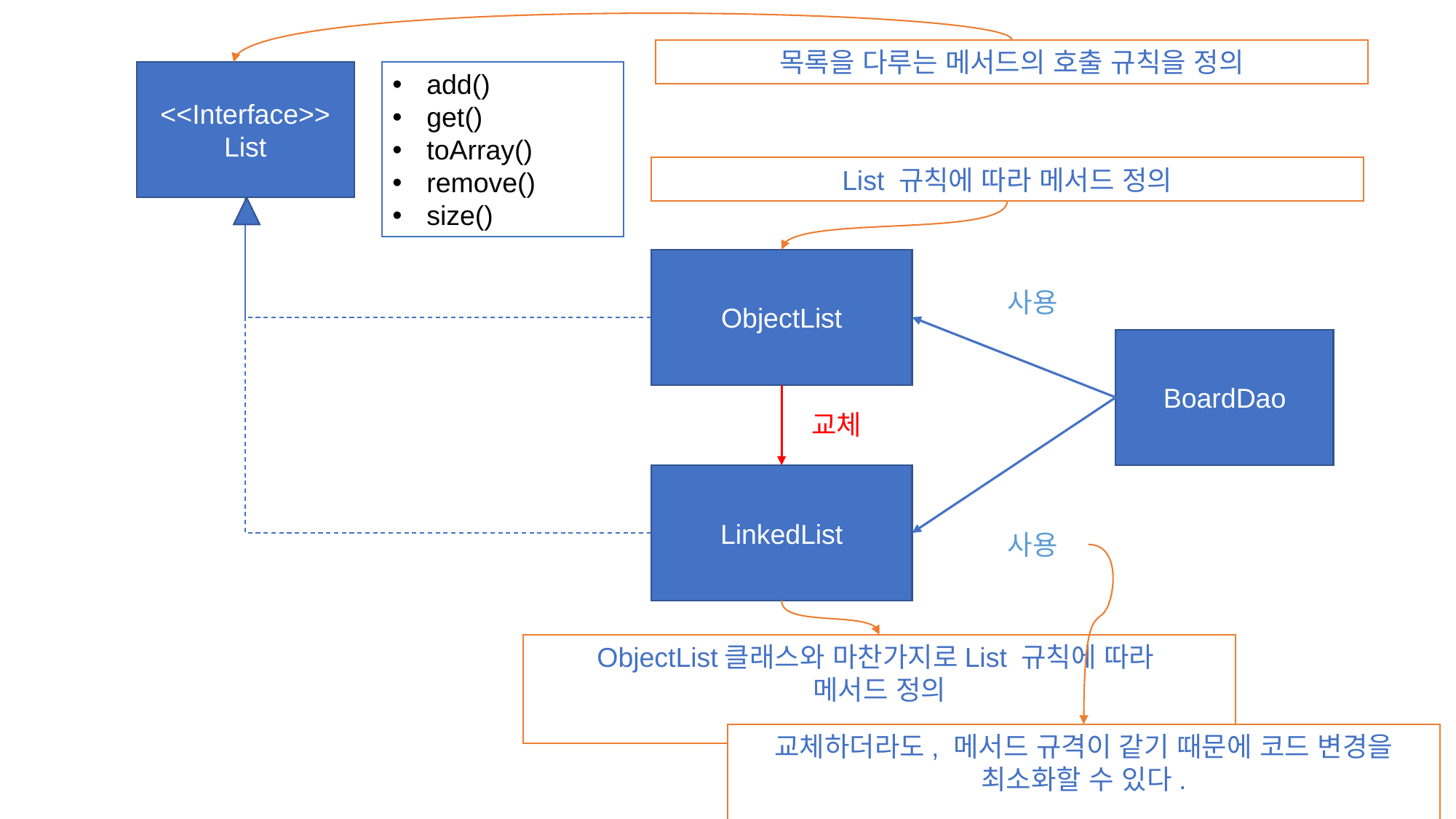

목록을 다루는 메서드의 호출 규칙을 정의
<<Interface>>
List
add()
get()
toArray()
remove()
size()
List 규칙에 따라 메서드 정의

ObjectList
사용
BoardDao
교체
LinkedList
사용
ObjectList클래스와 마찬가지로List 규칙에 따라
메서드 정의

교체하더라도, 메서드 규격이 같기 때문에 코드 변경을 최소화할 수 있다.